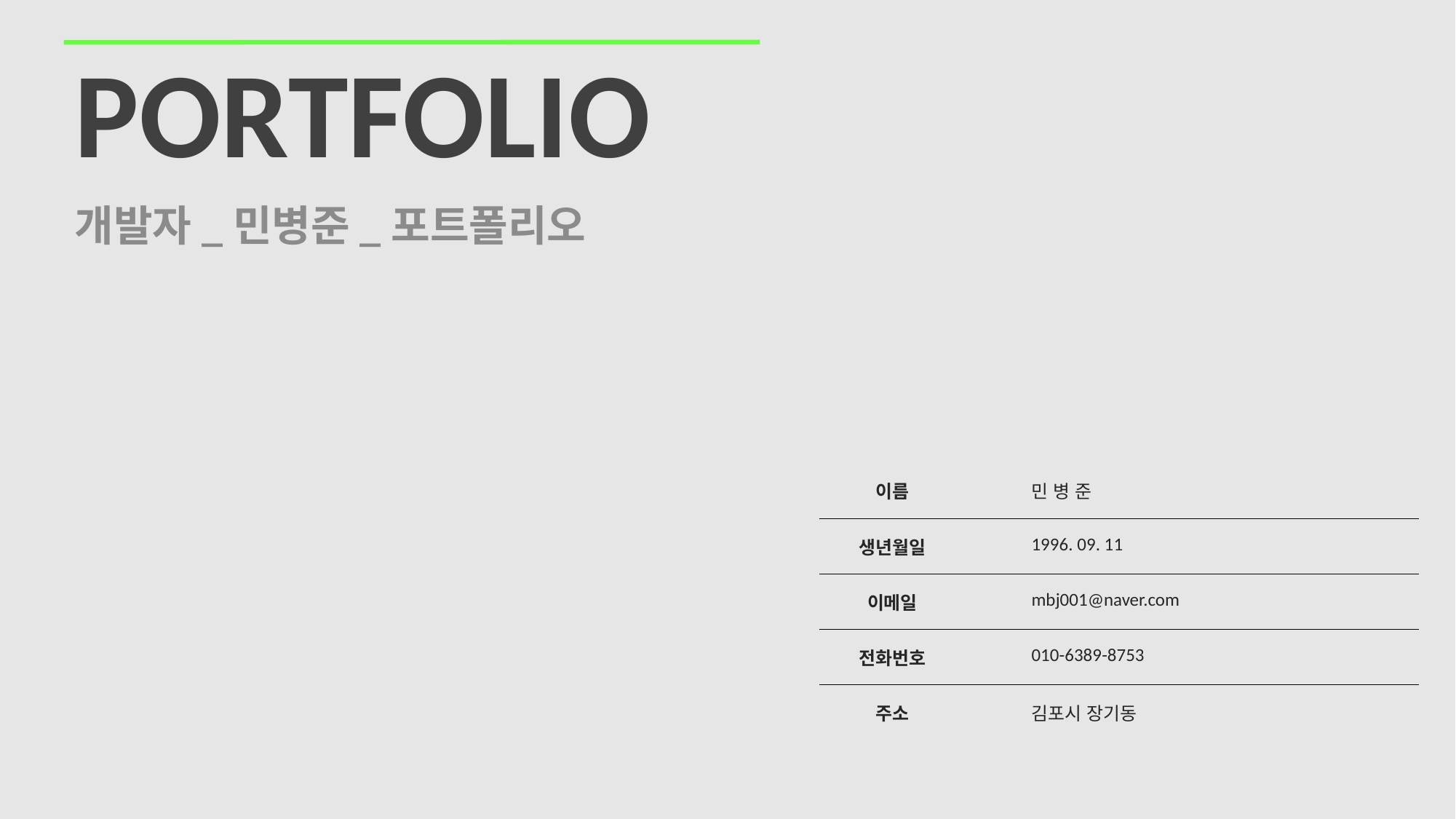

PORTFOLIO
개발자_민병준_포트폴리오
| 이름 | 민 병 준 |
| --- | --- |
| 생년월일 | 1996. 09. 11 |
| 이메일 | mbj001@naver.com |
| 전화번호 | 010-6389-8753 |
| 주소 | 김포시 장기동 |